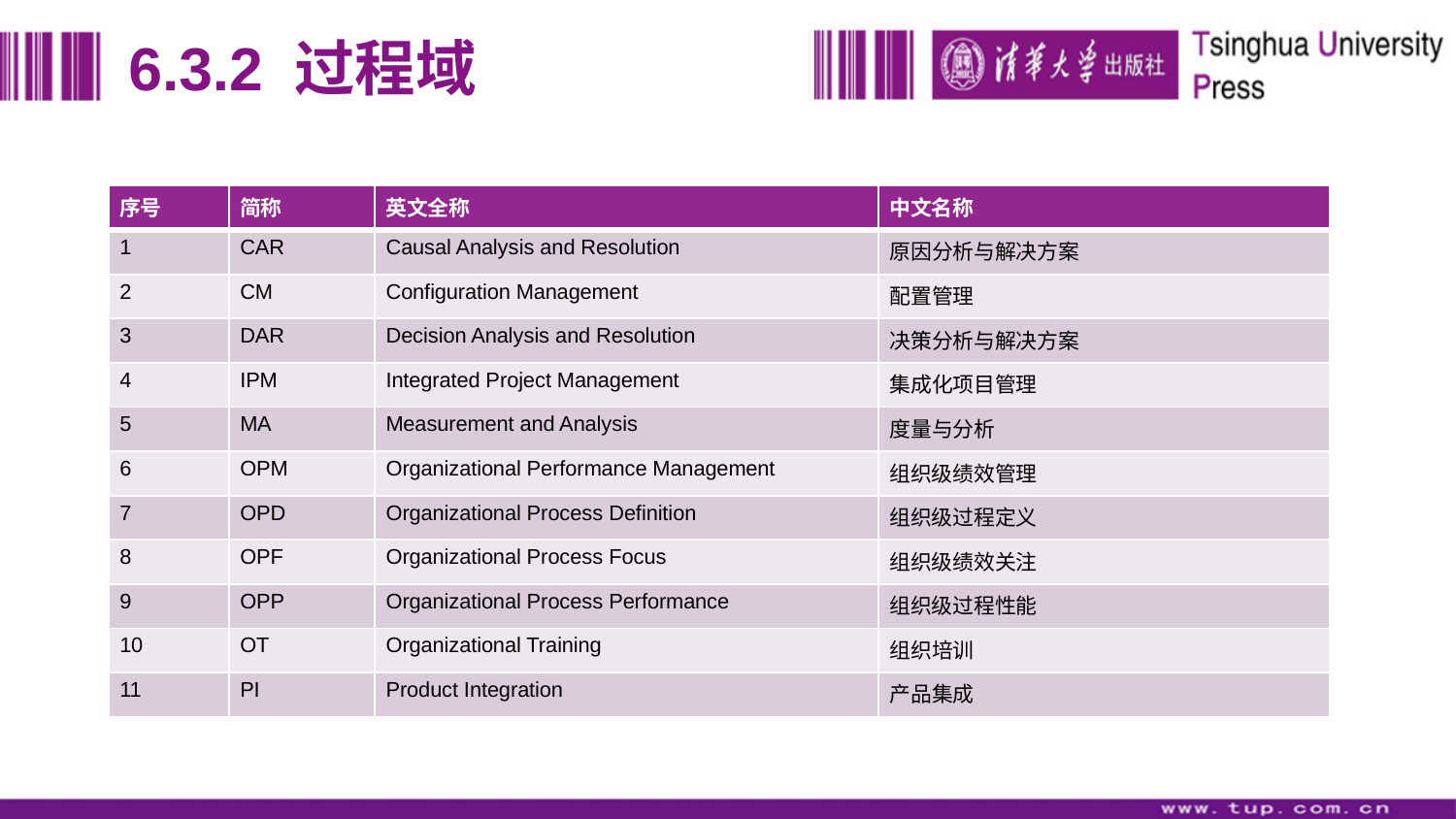

# 6.3.2 过程域
| 序号 | 简称 | 英文全称 | 中文名称 |
| --- | --- | --- | --- |
| 1 | CAR | Causal Analysis and Resolution | 原因分析与解决方案 |
| 2 | CM | Configuration Management | 配置管理 |
| 3 | DAR | Decision Analysis and Resolution | 决策分析与解决方案 |
| 4 | IPM | Integrated Project Management | 集成化项目管理 |
| 5 | MA | Measurement and Analysis | 度量与分析 |
| 6 | OPM | Organizational Performance Management | 组织级绩效管理 |
| 7 | OPD | Organizational Process Definition | 组织级过程定义 |
| 8 | OPF | Organizational Process Focus | 组织级绩效关注 |
| 9 | OPP | Organizational Process Performance | 组织级过程性能 |
| 10 | OT | Organizational Training | 组织培训 |
| 11 | PI | Product Integration | 产品集成 |